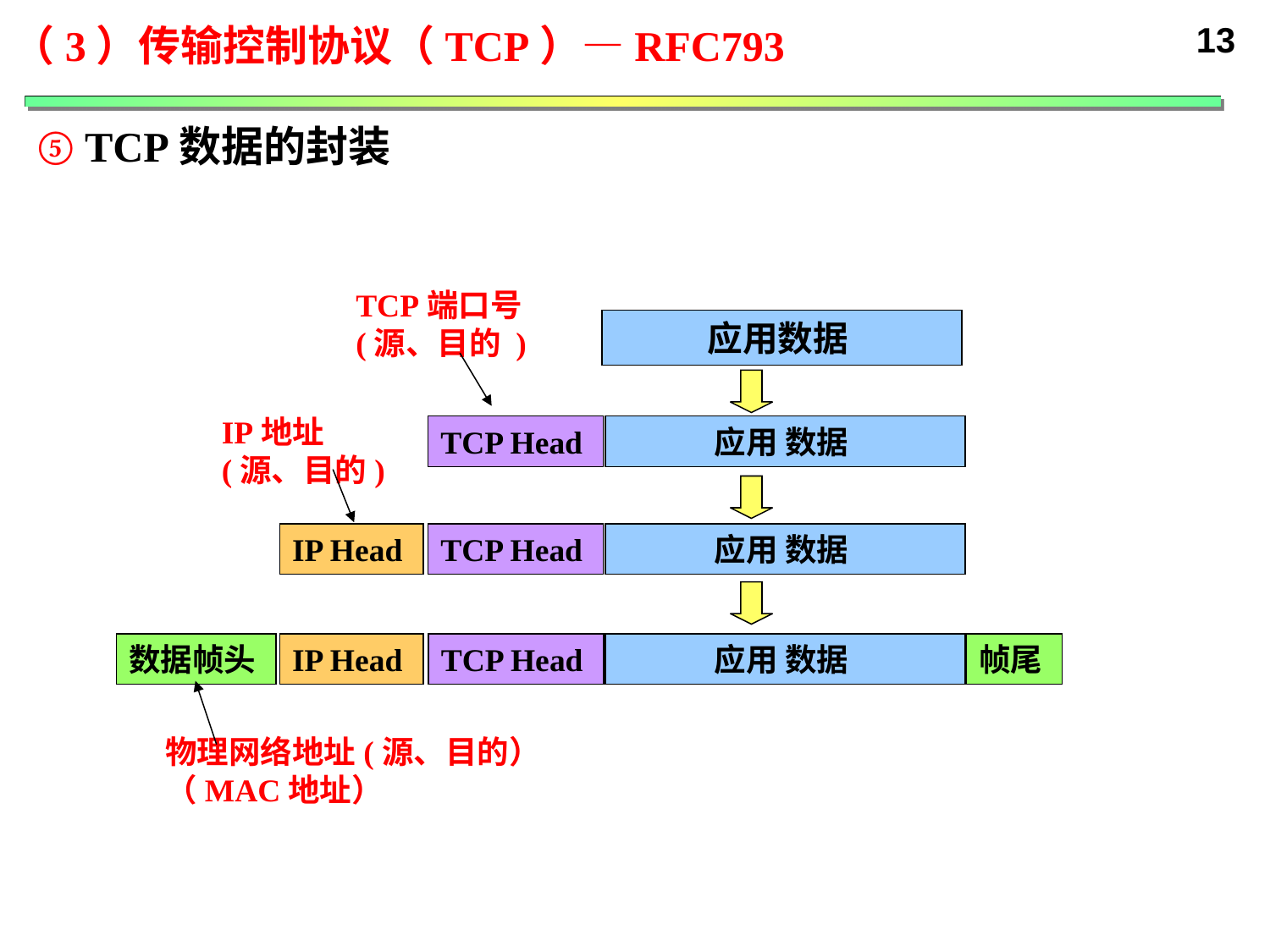

13
（3）传输控制协议（TCP）—RFC793

⑤ TCP数据的封装
TCP端口号
(源、目的 )
应用数据

IP地址
(源、目的)
TCP Head
应用 数据

IP Head
TCP Head
应用 数据

数据帧头
应用 数据
IP Head
TCP Head
帧尾

物理网络地址(源、目的）
（MAC地址）